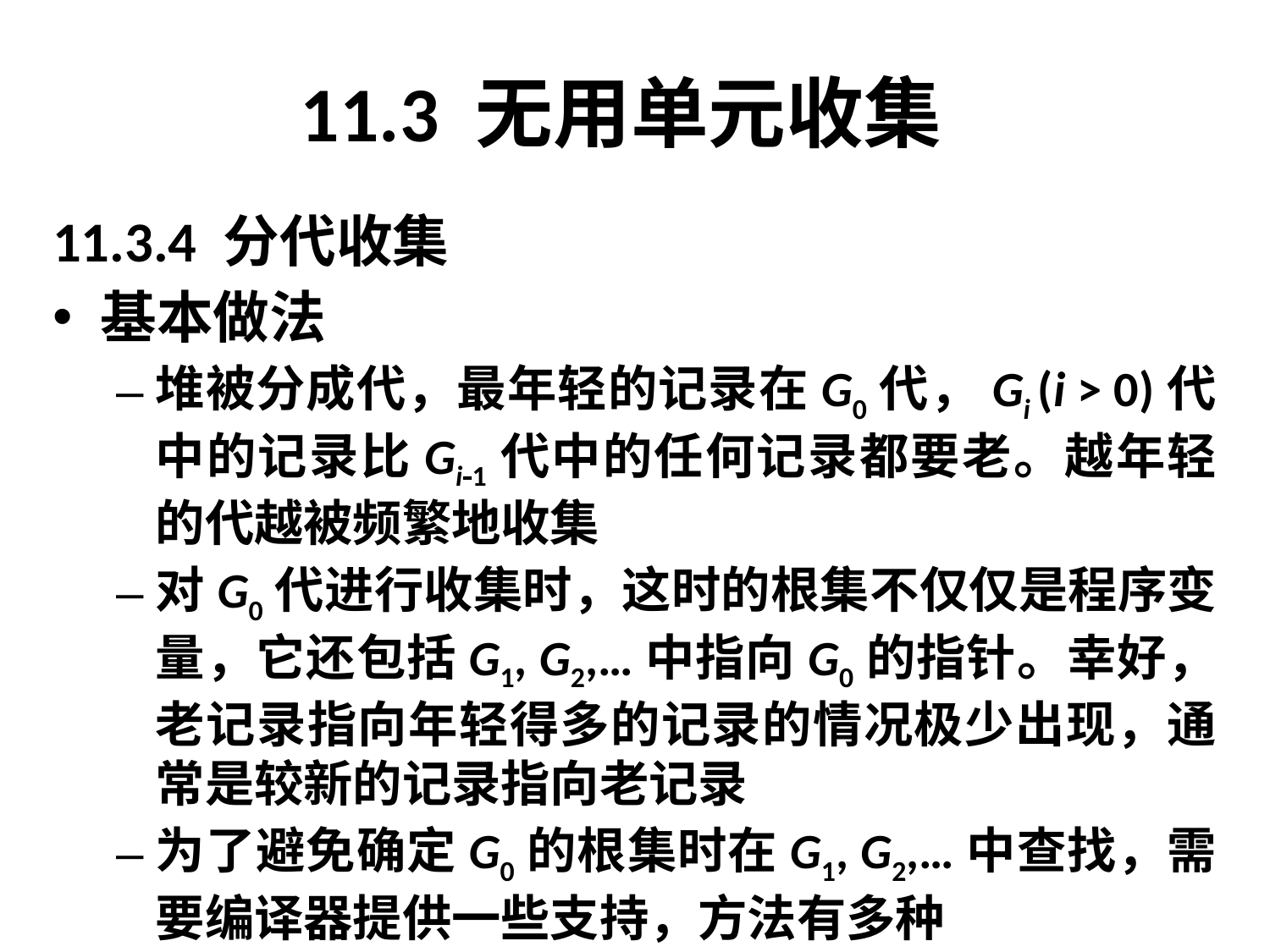

# 11.3 无用单元收集
11.3.4 分代收集
基本做法
堆被分成代，最年轻的记录在G0代，Gi (i > 0)代中的记录比Gi−1代中的任何记录都要老。越年轻的代越被频繁地收集
对G0代进行收集时，这时的根集不仅仅是程序变量，它还包括G1, G2,…中指向G0的指针。幸好，老记录指向年轻得多的记录的情况极少出现，通常是较新的记录指向老记录
为了避免确定G0的根集时在G1, G2,…中查找，需要编译器提供一些支持，方法有多种